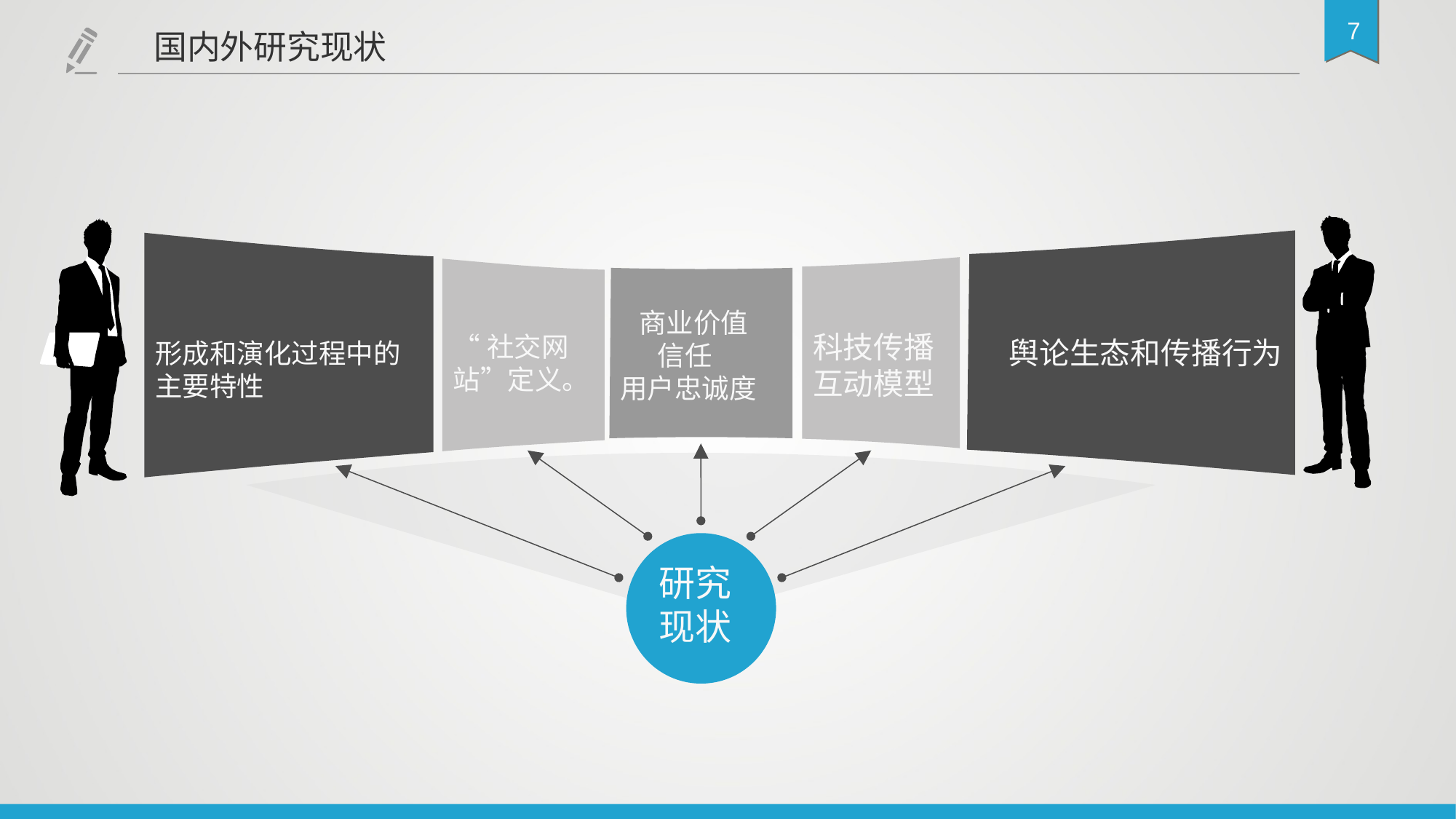

国内外研究现状

    舆论生态和传播行为

形成和演化过程中的主要特性

科技传播
互动模型

“社交网站”定义。

  商业价值
     信任
用户忠诚度

研究现状